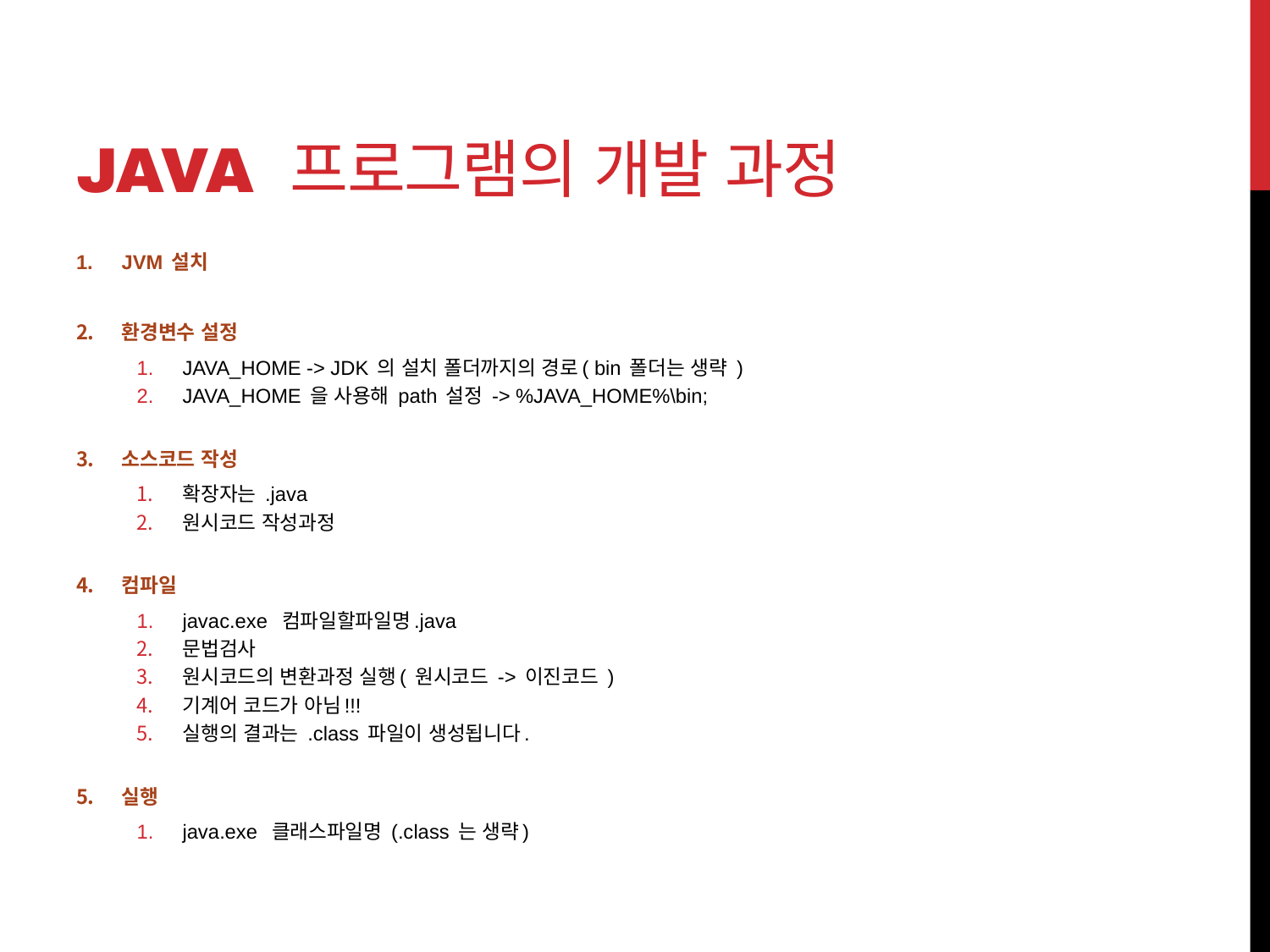

# Java 프로그램의 개발 과정
JVM 설치

환경변수 설정
JAVA_HOME -> JDK 의 설치 폴더까지의 경로( bin 폴더는 생략 )
JAVA_HOME 을 사용해 path 설정 -> %JAVA_HOME%\bin;

소스코드 작성
확장자는 .java
원시코드 작성과정

컴파일
javac.exe  컴파일할파일명.java
문법검사
원시코드의 변환과정 실행( 원시코드 -> 이진코드 )
기계어 코드가 아님!!!
실행의 결과는 .class 파일이 생성됩니다.

실행
java.exe  클래스파일명 (.class 는 생략)